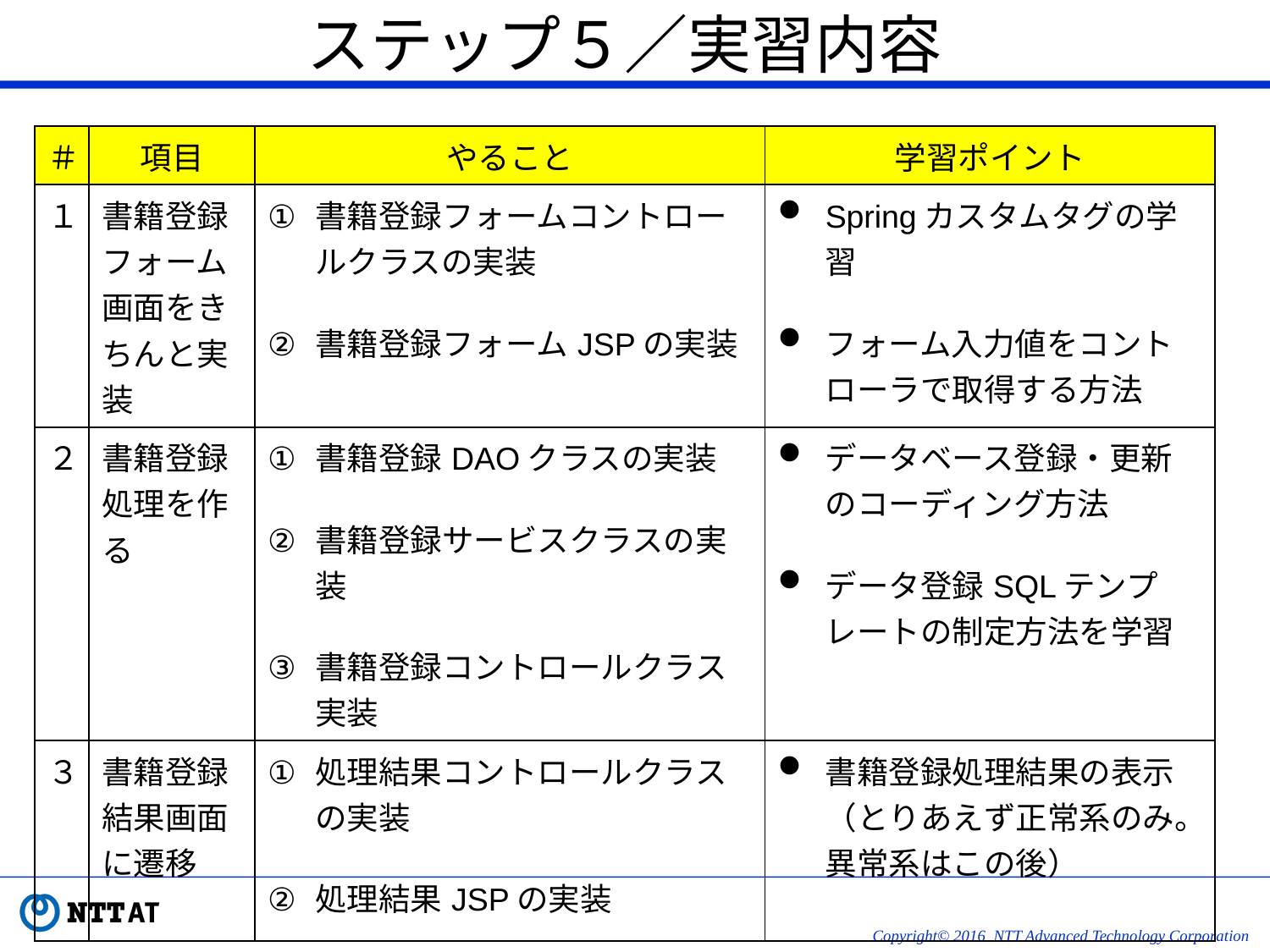

# ステップ５／実習内容
| ＃ | 項目 | やること | 学習ポイント |
| --- | --- | --- | --- |
| １ | 書籍登録フォーム画面をきちんと実装 | 書籍登録フォームコントロールクラスの実装 書籍登録フォームJSPの実装 | Springカスタムタグの学習 フォーム入力値をコントローラで取得する方法 |
| ２ | 書籍登録処理を作る | 書籍登録DAOクラスの実装 書籍登録サービスクラスの実装 書籍登録コントロールクラス実装 | データベース登録・更新のコーディング方法 データ登録SQLテンプレートの制定方法を学習 |
| ３ | 書籍登録結果画面に遷移 | 処理結果コントロールクラスの実装 処理結果JSPの実装 | 書籍登録処理結果の表示 （とりあえず正常系のみ。異常系はこの後） |